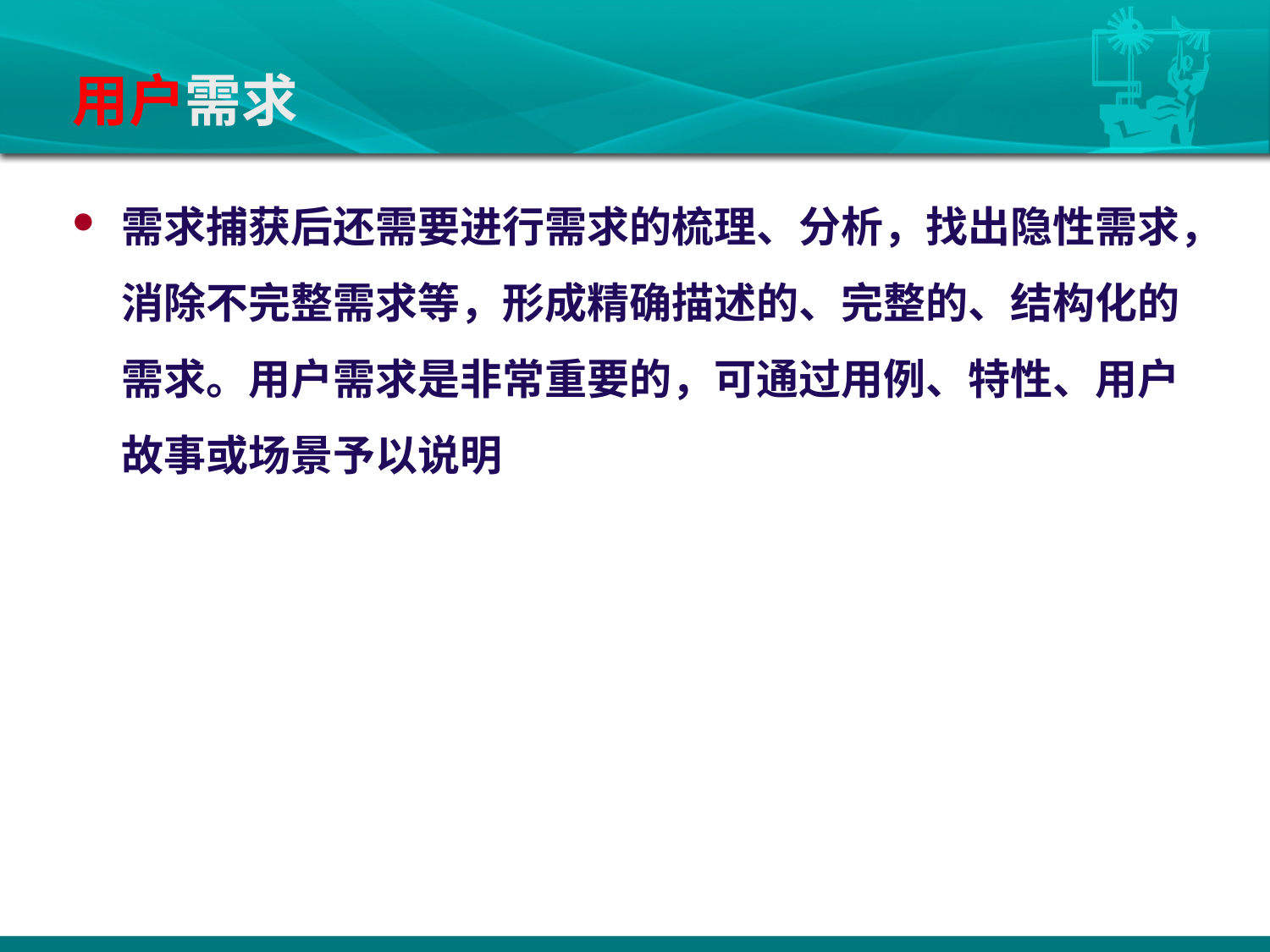

# 用户需求
需求捕获后还需要进行需求的梳理、分析，找出隐性需求，消除不完整需求等，形成精确描述的、完整的、结构化的需求。用户需求是非常重要的，可通过用例、特性、用户故事或场景予以说明